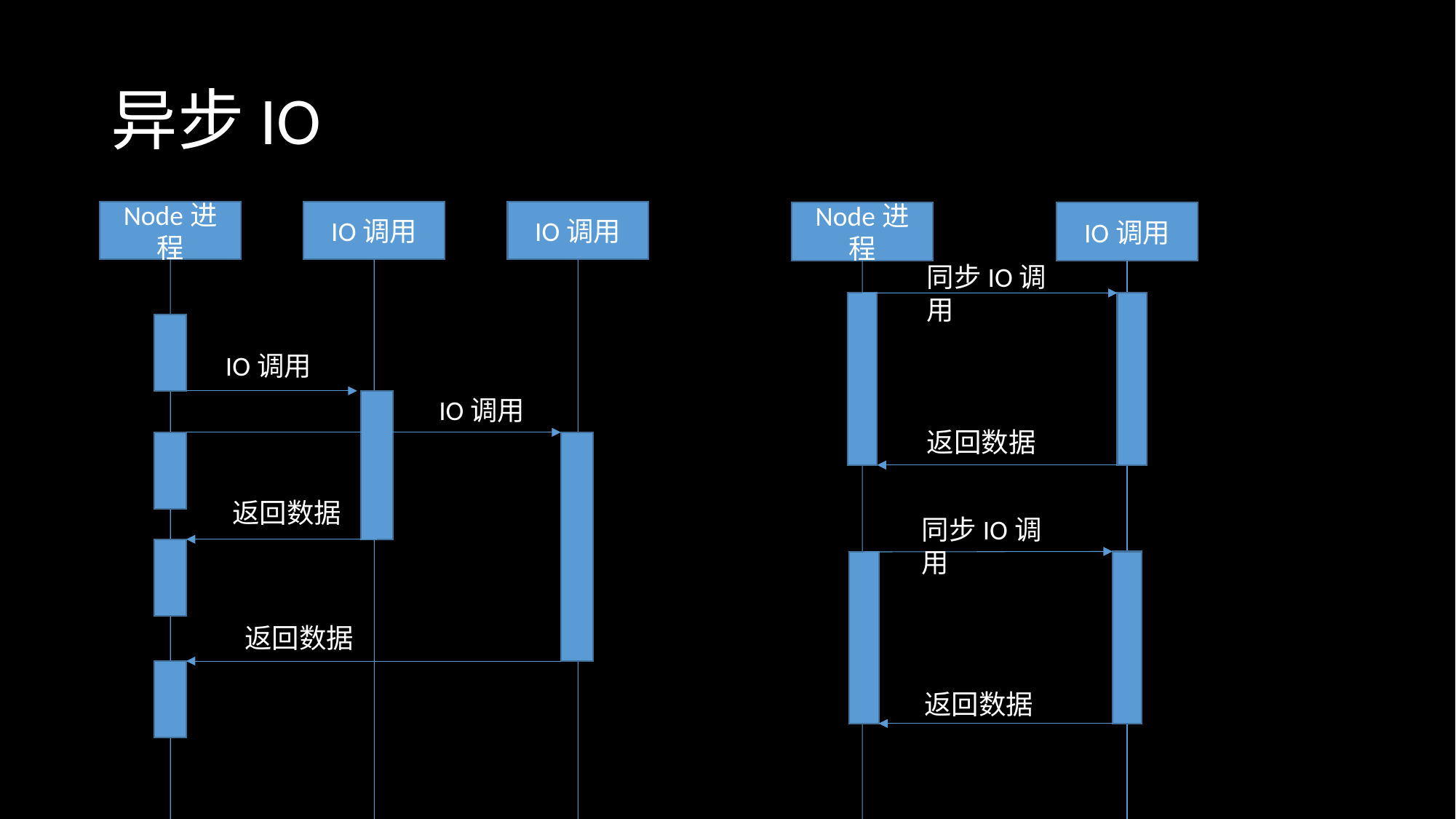

# 异步IO
IO调用
IO调用
Node进程
Node进程
IO调用

同步IO调用

IO调用
IO调用

返回数据

返回数据
同步IO调用

返回数据

返回数据